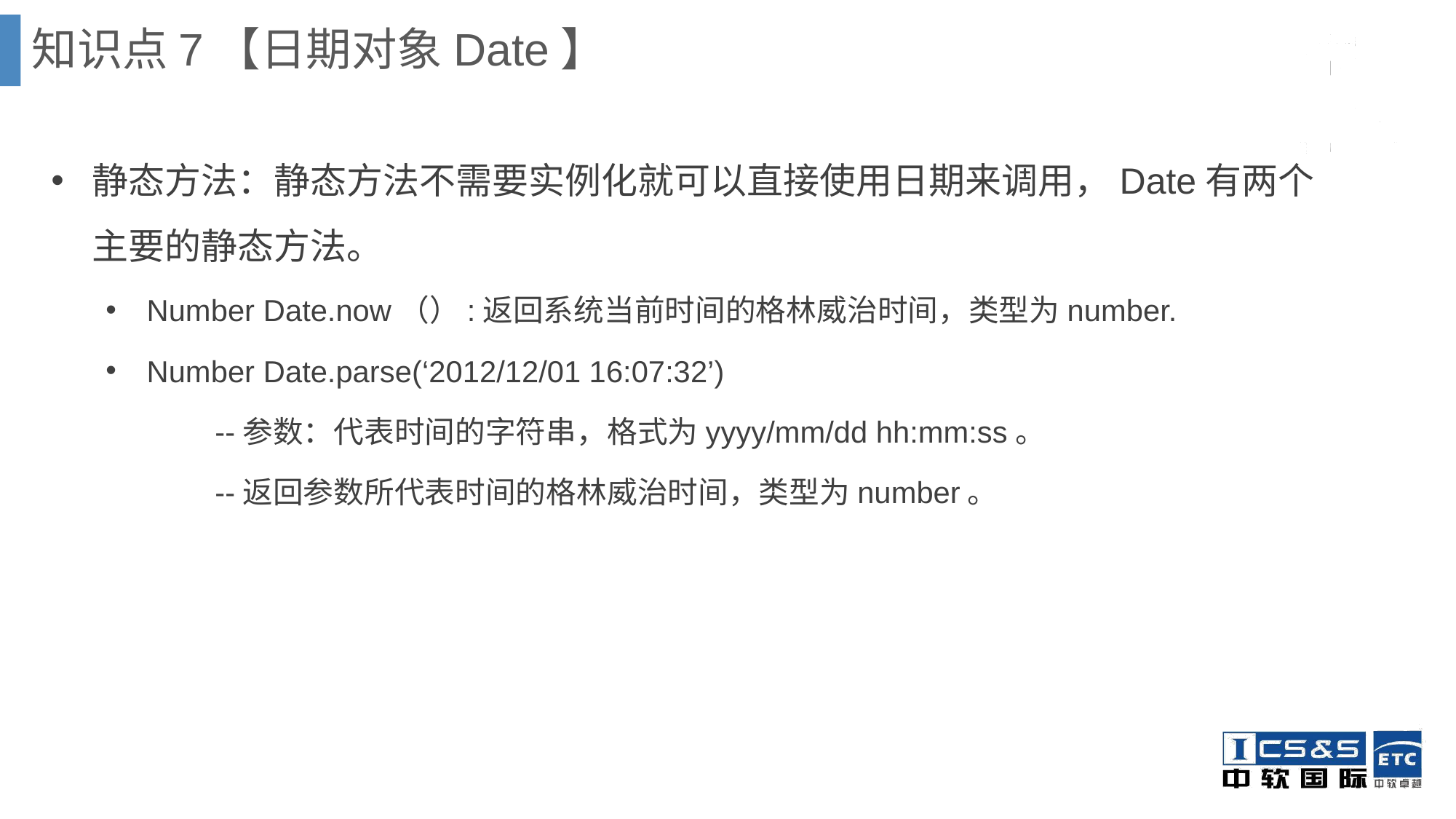

知识点7【日期对象Date】
静态方法：静态方法不需要实例化就可以直接使用日期来调用，Date有两个主要的静态方法。
Number Date.now（）:返回系统当前时间的格林威治时间，类型为number.
Number Date.parse(‘2012/12/01 16:07:32’)
	--参数：代表时间的字符串，格式为yyyy/mm/dd hh:mm:ss。
	--返回参数所代表时间的格林威治时间，类型为number。